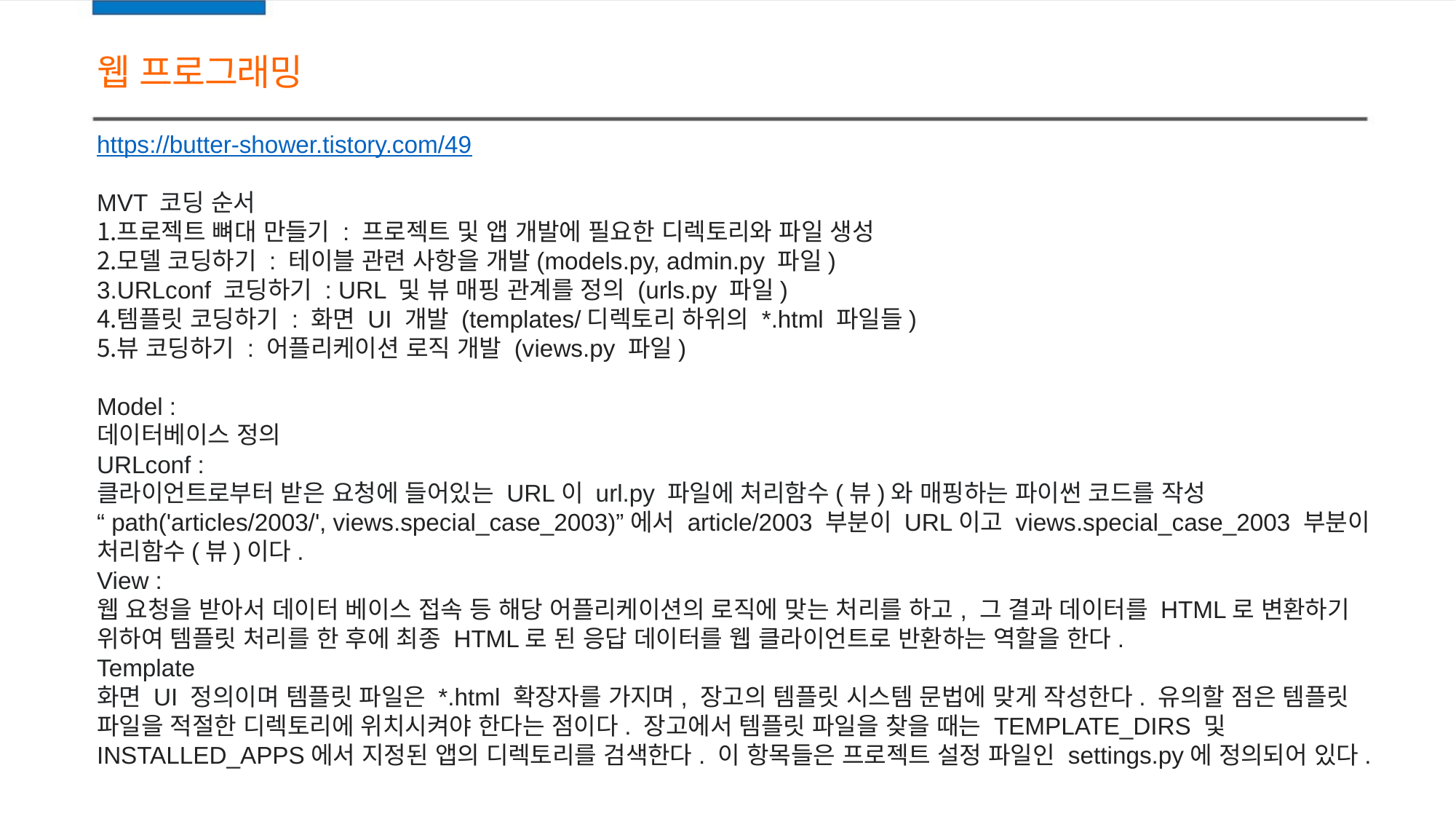

웹 프로그래밍
https://butter-shower.tistory.com/49

MVT 코딩 순서
프로젝트 뼈대 만들기 : 프로젝트 및 앱 개발에 필요한 디렉토리와 파일 생성
모델 코딩하기 : 테이블 관련 사항을 개발(models.py, admin.py 파일)
URLconf 코딩하기 : URL 및 뷰 매핑 관계를 정의 (urls.py 파일)
템플릿 코딩하기 : 화면 UI 개발 (templates/디렉토리 하위의 *.html 파일들)
뷰 코딩하기 : 어플리케이션 로직 개발 (views.py 파일)

Model :
데이터베이스 정의
URLconf :
클라이언트로부터 받은 요청에 들어있는 URL이 url.py 파일에 처리함수(뷰)와 매핑하는 파이썬 코드를 작성
“ path('articles/2003/', views.special_case_2003)”에서 article/2003 부분이 URL이고 views.special_case_2003 부분이 처리함수(뷰)이다.
View :
웹 요청을 받아서 데이터 베이스 접속 등 해당 어플리케이션의 로직에 맞는 처리를 하고, 그 결과 데이터를 HTML로 변환하기 위하여 템플릿 처리를 한 후에 최종 HTML로 된 응답 데이터를 웹 클라이언트로 반환하는 역할을 한다.
Template
화면 UI 정의이며 템플릿 파일은 *.html 확장자를 가지며, 장고의 템플릿 시스템 문법에 맞게 작성한다. 유의할 점은 템플릿 파일을 적절한 디렉토리에 위치시켜야 한다는 점이다. 장고에서 템플릿 파일을 찾을 때는 TEMPLATE_DIRS 및 INSTALLED_APPS에서 지정된 앱의 디렉토리를 검색한다. 이 항목들은 프로젝트 설정 파일인 settings.py에 정의되어 있다.